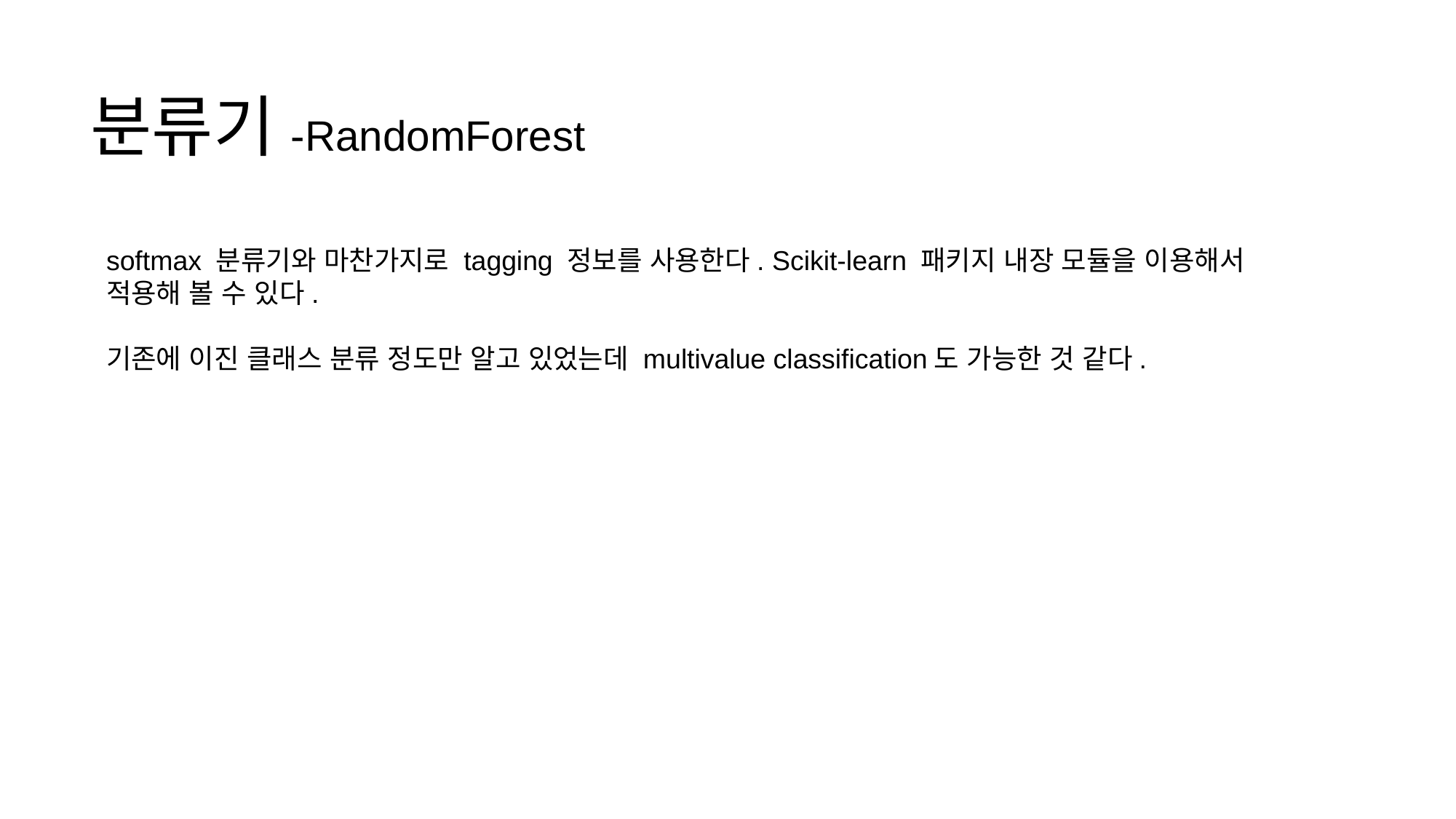

# 분류기-RandomForest
softmax 분류기와 마찬가지로 tagging 정보를 사용한다. Scikit-learn 패키지 내장 모듈을 이용해서 적용해 볼 수 있다.

기존에 이진 클래스 분류 정도만 알고 있었는데 multivalue classification도 가능한 것 같다.